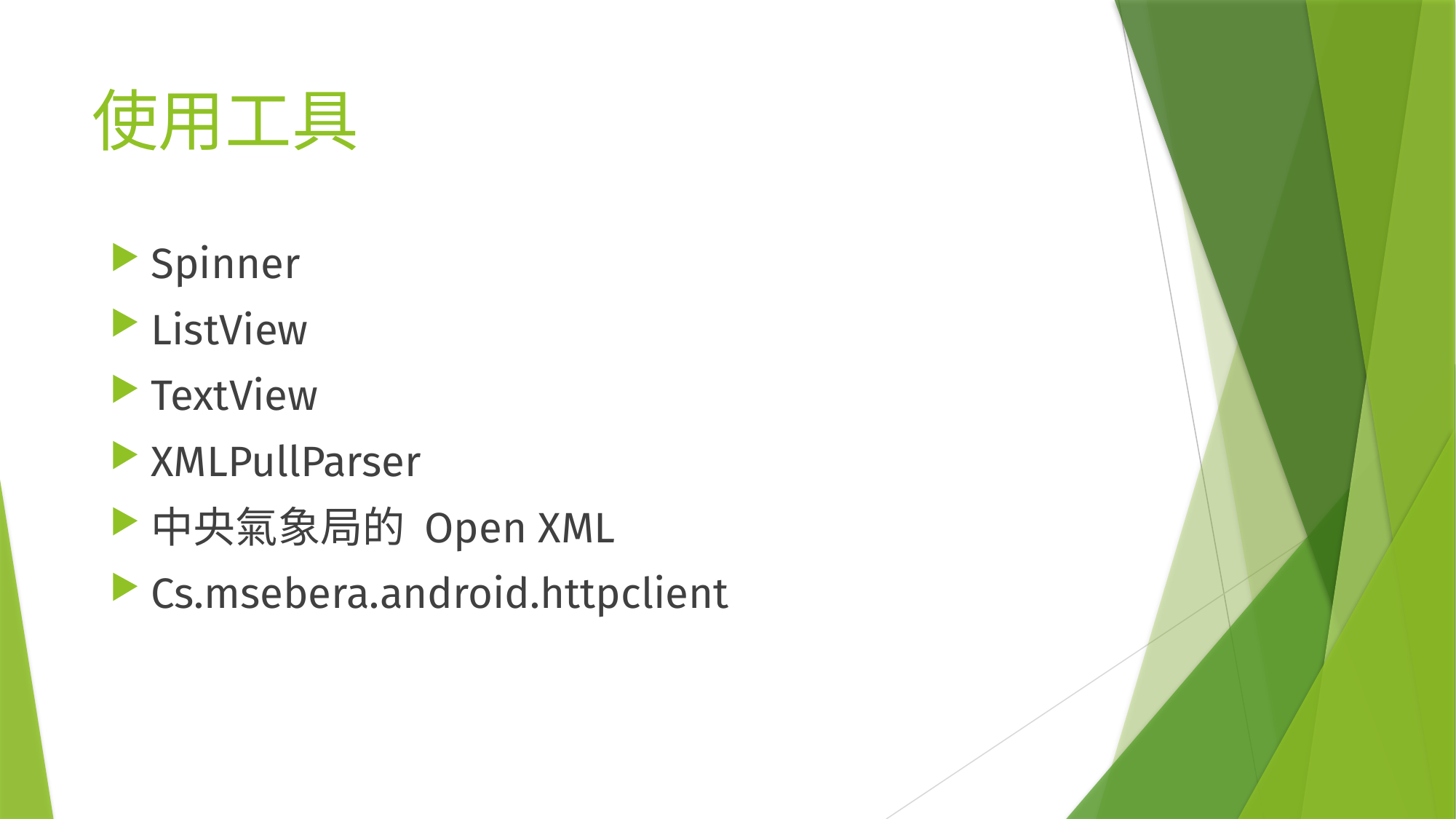

# 使用工具
Spinner
ListView
TextView
XMLPullParser
中央氣象局的 Open XML
Cs.msebera.android.httpclient